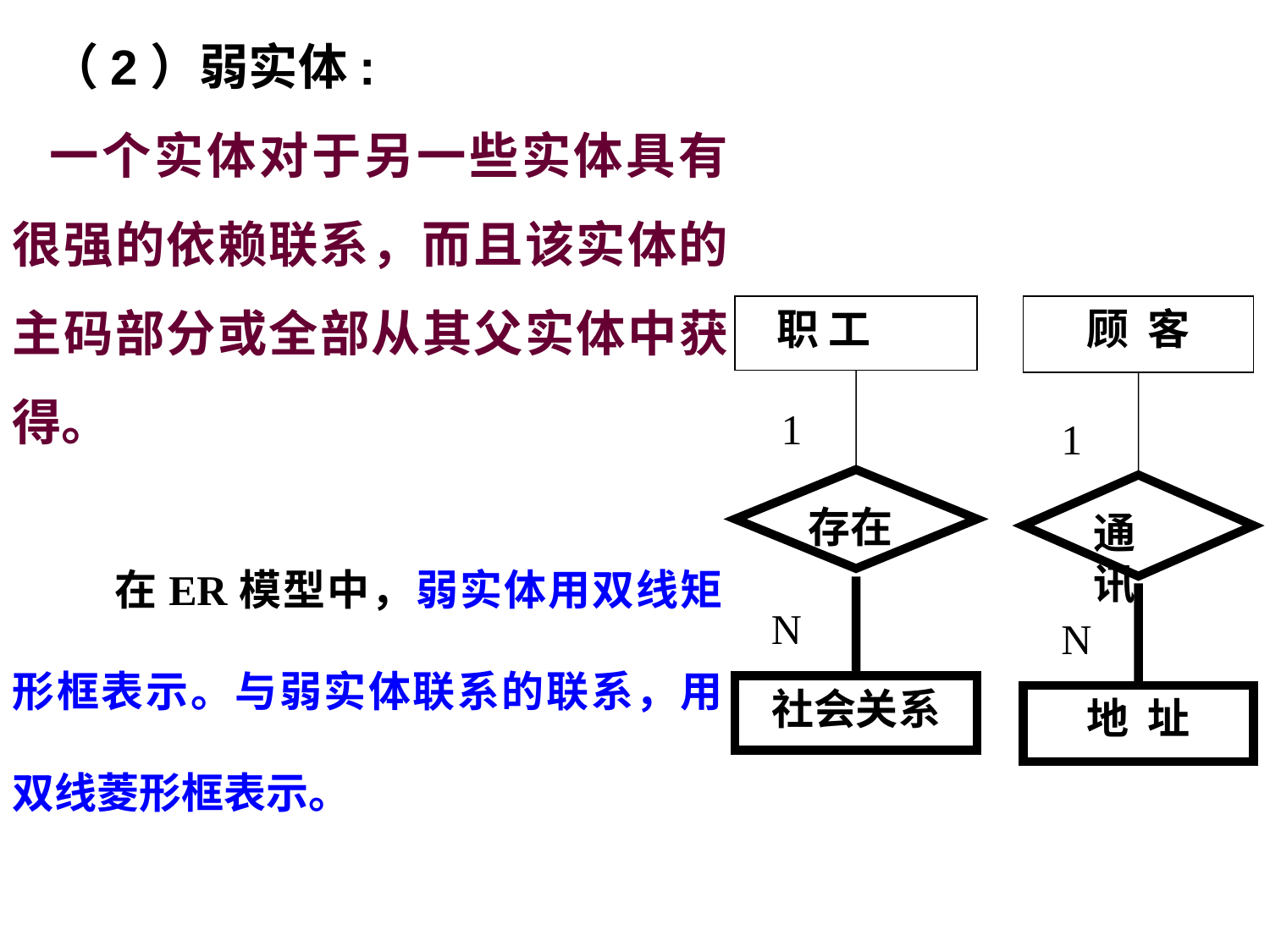

（2）弱实体:
一个实体对于另一些实体具有很强的依赖联系，而且该实体的主码部分或全部从其父实体中获得。

  职 工

存在

社会关系
顾  客

通 讯

地  址
1
1
N
N
        在ER模型中，弱实体用双线矩形框表示。与弱实体联系的联系，用双线菱形框表示。